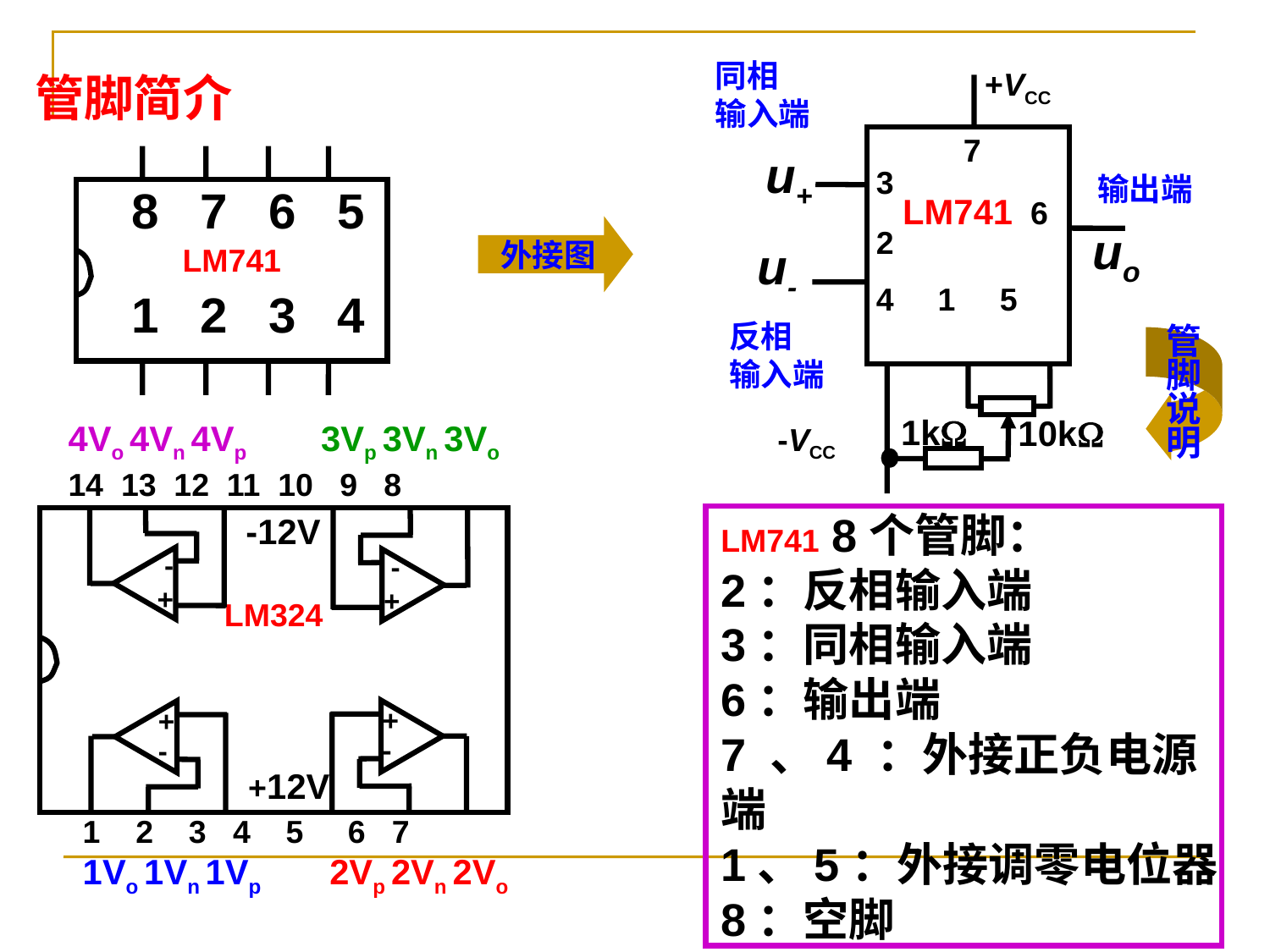

同相
输入端
+VCC

       7
 3
    LM741  6
 2

 4     1     5
u+
输出端

uo

u-

反相
输入端

1kΩ
10kΩ

-VCC

管脚简介
    8   7   6   5
LM741
    1   2   3   4

外接图
管
脚
说
明
4Vo 4Vn 4Vp             3Vp 3Vn 3Vo
14  13  12  11  10   9   8

LM324

-12V

-
+
-
+

-
+
-
+

+12V

1    2    3   4    5     6   7
1Vo 1Vn 1Vp            2Vp 2Vn 2Vo
LM741 8个管脚：
2：反相输入端
3：同相输入端
6：输出端
7 、4 ：外接正负电源端
1、5：外接调零电位器
8：空脚